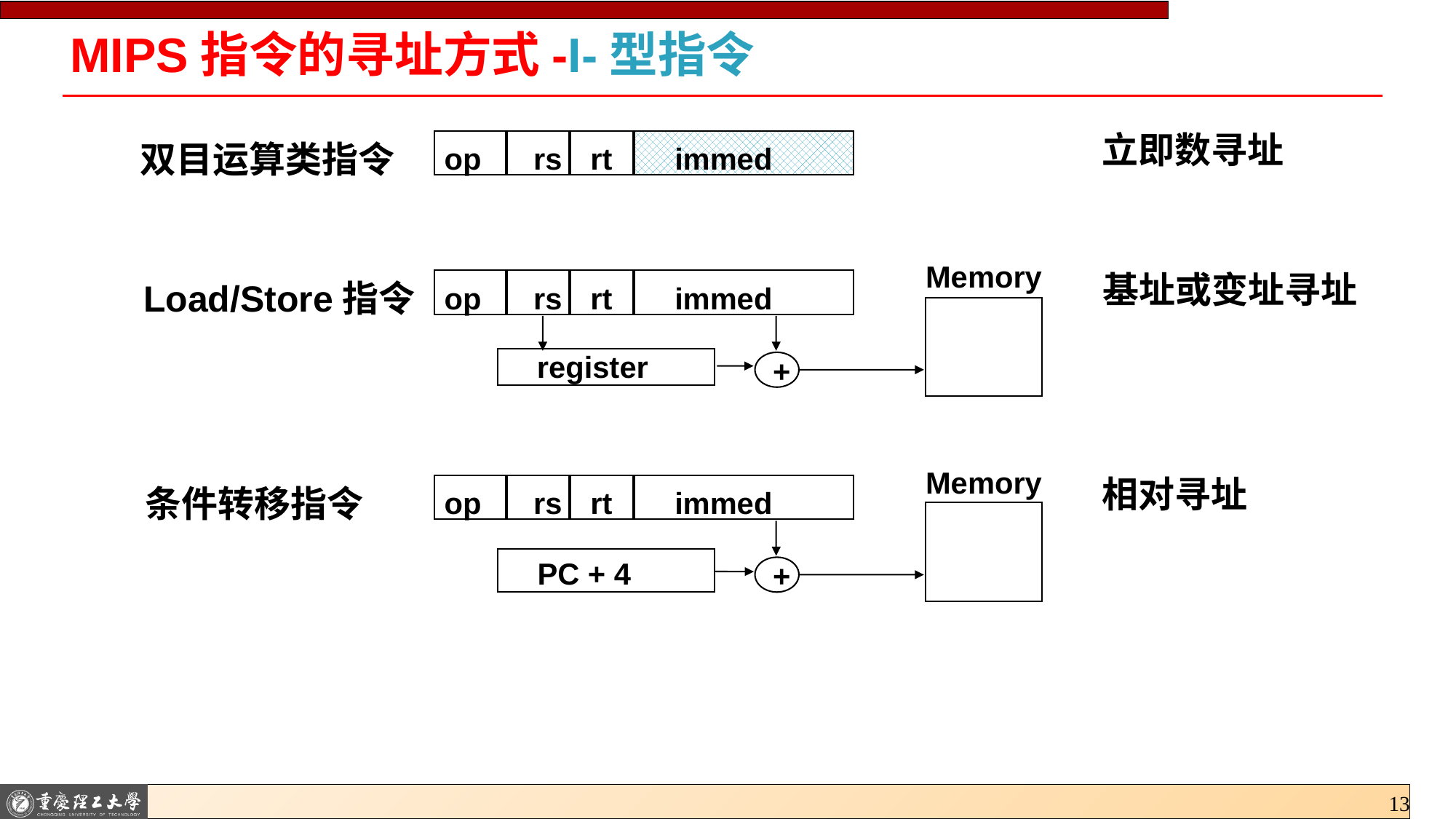

# MIPS指令的寻址方式-I-型指令
双目运算类指令

op
rs
rt
immed
立即数寻址
Memory

register
+

Load/Store指令

op
rs
rt
immed
基址或变址寻址
Memory

PC + 4
+
条件转移指令

op
rs
rt
immed
相对寻址